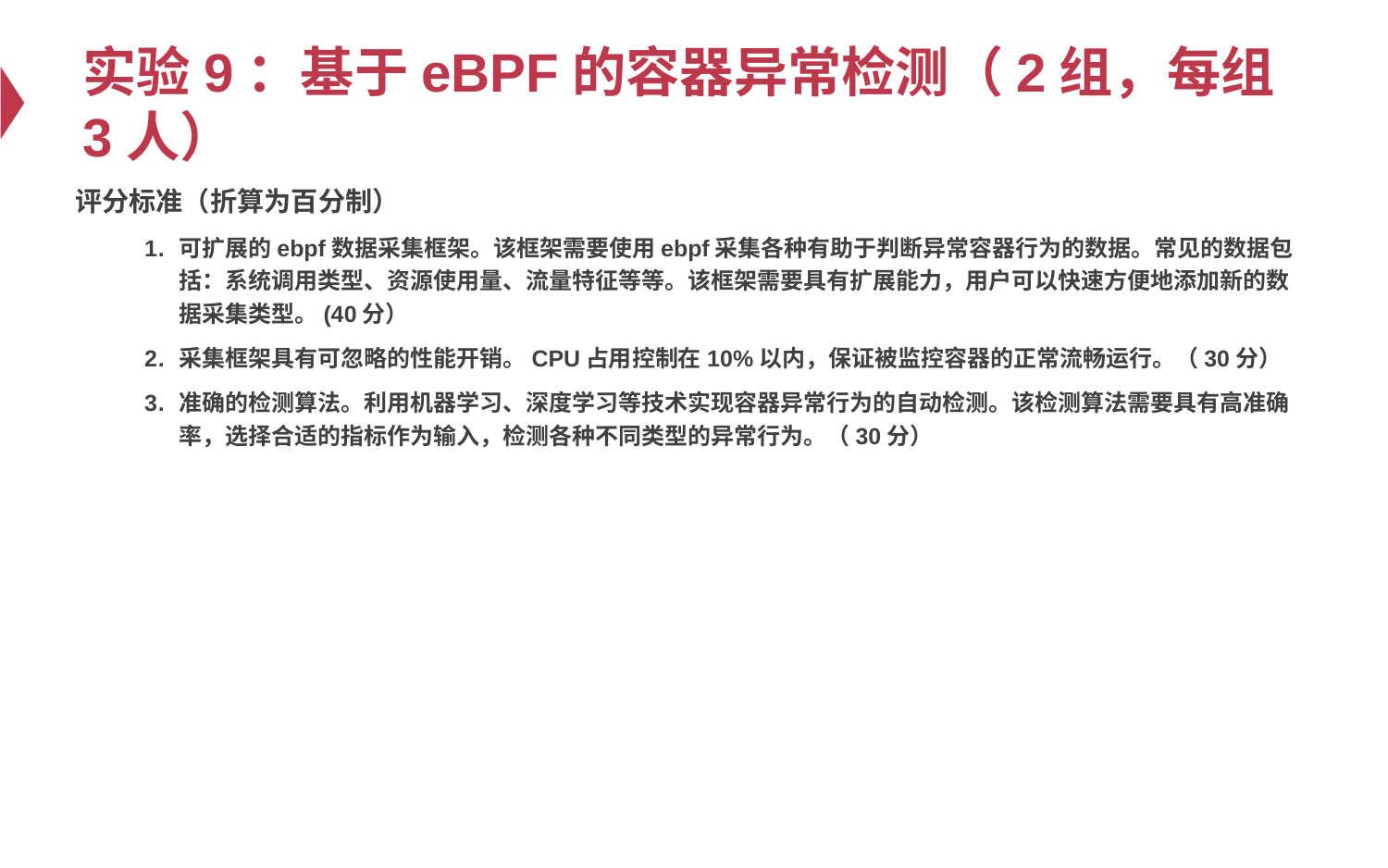

# 实验9：基于eBPF的容器异常检测（2组，每组3人）
评分标准（折算为百分制）
可扩展的ebpf数据采集框架。该框架需要使用ebpf采集各种有助于判断异常容器行为的数据。常见的数据包括：系统调用类型、资源使用量、流量特征等等。该框架需要具有扩展能力，用户可以快速方便地添加新的数据采集类型。(40分）
采集框架具有可忽略的性能开销。CPU占用控制在10%以内，保证被监控容器的正常流畅运行。（30分）
准确的检测算法。利用机器学习、深度学习等技术实现容器异常行为的自动检测。该检测算法需要具有高准确率，选择合适的指标作为输入，检测各种不同类型的异常行为。（30分）